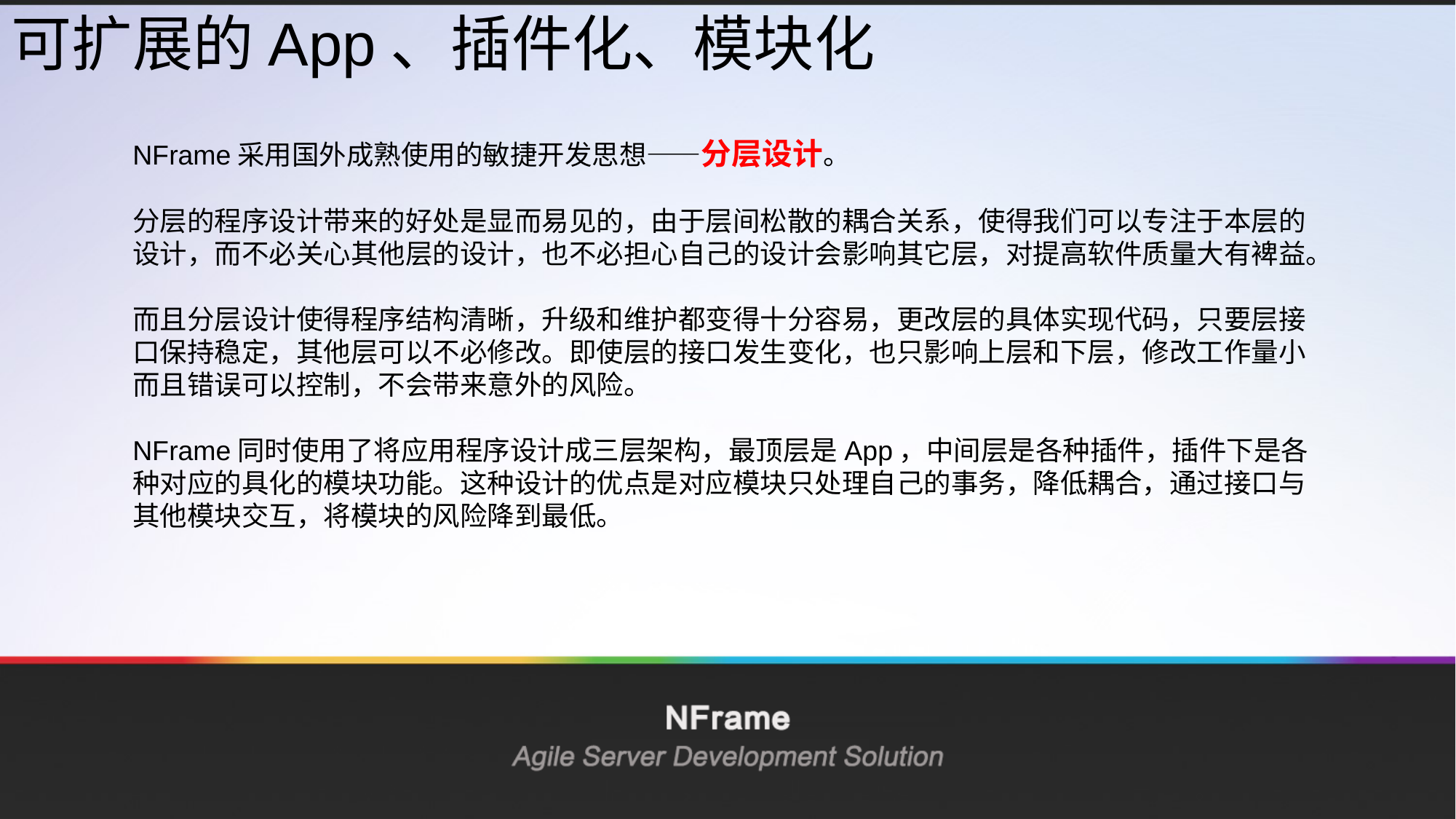

可扩展的App、插件化、模块化
NFrame采用国外成熟使用的敏捷开发思想——分层设计。

分层的程序设计带来的好处是显而易见的，由于层间松散的耦合关系，使得我们可以专注于本层的设计，而不必关心其他层的设计，也不必担心自己的设计会影响其它层，对提高软件质量大有裨益。

而且分层设计使得程序结构清晰，升级和维护都变得十分容易，更改层的具体实现代码，只要层接口保持稳定，其他层可以不必修改。即使层的接口发生变化，也只影响上层和下层，修改工作量小而且错误可以控制，不会带来意外的风险。

NFrame同时使用了将应用程序设计成三层架构，最顶层是App，中间层是各种插件，插件下是各种对应的具化的模块功能。这种设计的优点是对应模块只处理自己的事务，降低耦合，通过接口与其他模块交互，将模块的风险降到最低。